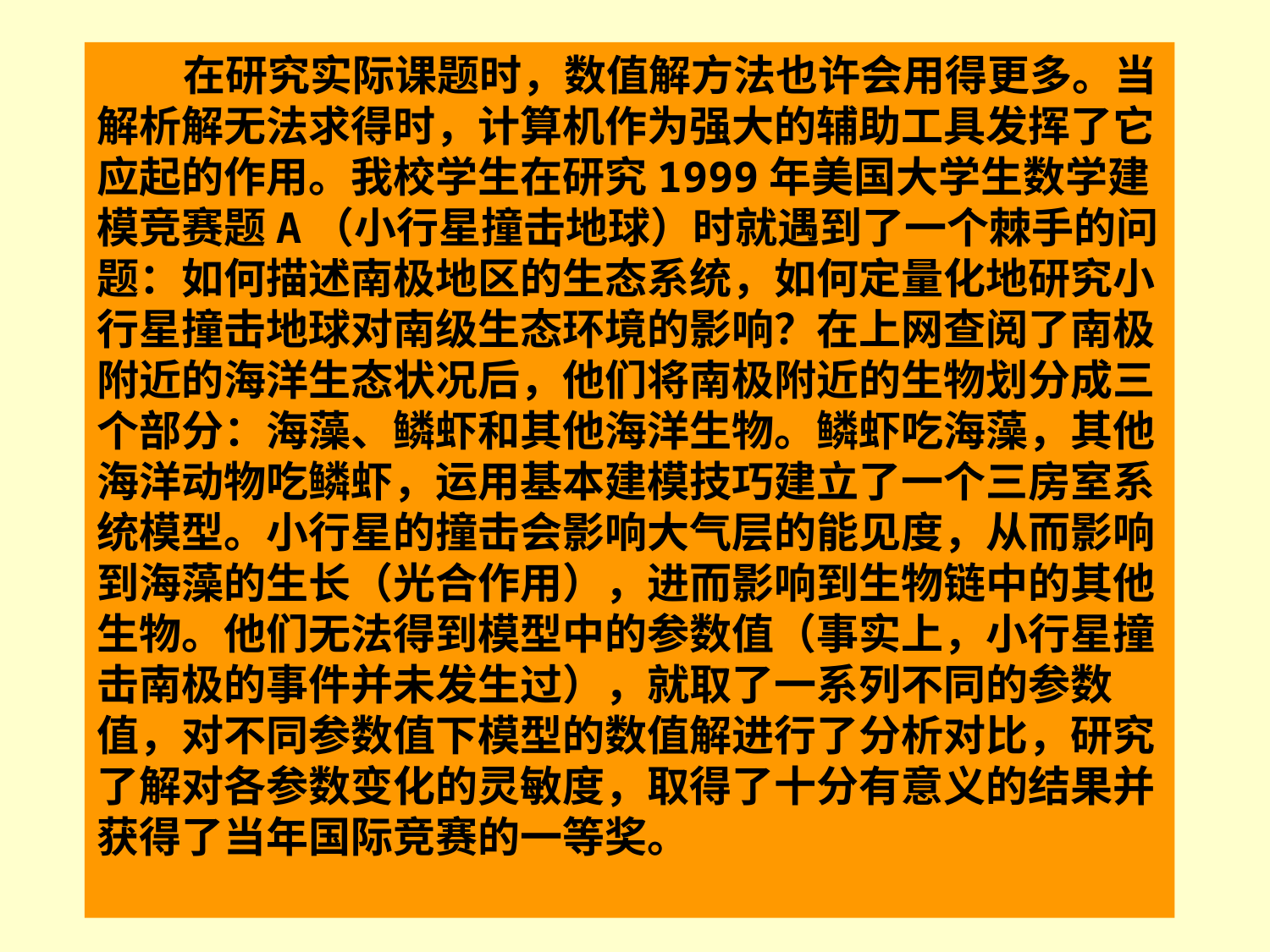

在研究实际课题时，数值解方法也许会用得更多。当解析解无法求得时，计算机作为强大的辅助工具发挥了它应起的作用。我校学生在研究1999年美国大学生数学建模竞赛题A（小行星撞击地球）时就遇到了一个棘手的问题：如何描述南极地区的生态系统，如何定量化地研究小行星撞击地球对南级生态环境的影响？在上网查阅了南极附近的海洋生态状况后，他们将南极附近的生物划分成三个部分：海藻、鳞虾和其他海洋生物。鳞虾吃海藻，其他海洋动物吃鳞虾，运用基本建模技巧建立了一个三房室系统模型。小行星的撞击会影响大气层的能见度，从而影响到海藻的生长（光合作用），进而影响到生物链中的其他生物。他们无法得到模型中的参数值（事实上，小行星撞击南极的事件并未发生过），就取了一系列不同的参数值，对不同参数值下模型的数值解进行了分析对比，研究了解对各参数变化的灵敏度，取得了十分有意义的结果并获得了当年国际竞赛的一等奖。